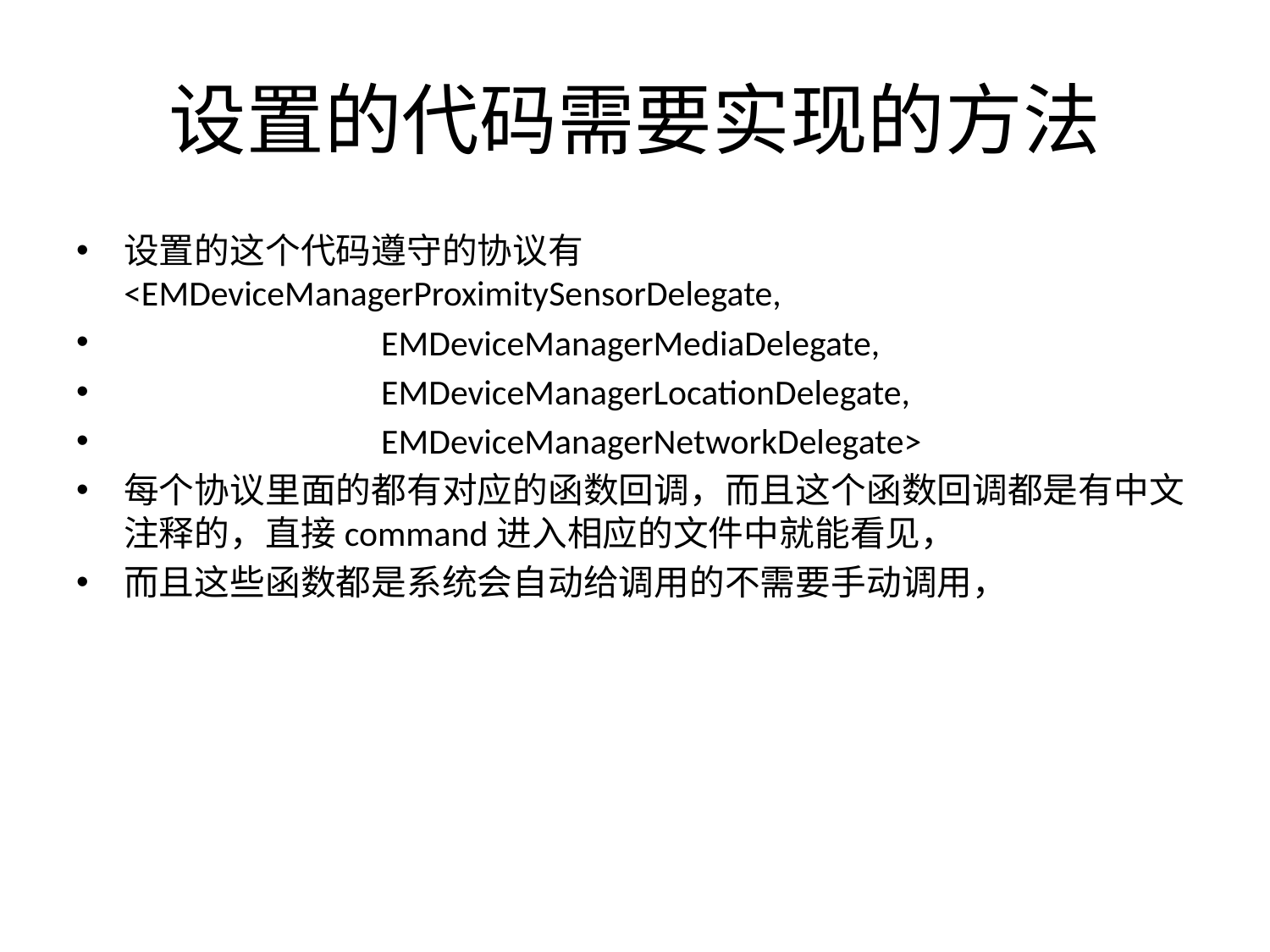

# 设置的代码需要实现的方法
设置的这个代码遵守的协议有<EMDeviceManagerProximitySensorDelegate,
                                EMDeviceManagerMediaDelegate,
                                EMDeviceManagerLocationDelegate,
                                EMDeviceManagerNetworkDelegate>
每个协议里面的都有对应的函数回调，而且这个函数回调都是有中文注释的，直接command进入相应的文件中就能看见，
而且这些函数都是系统会自动给调用的不需要手动调用，